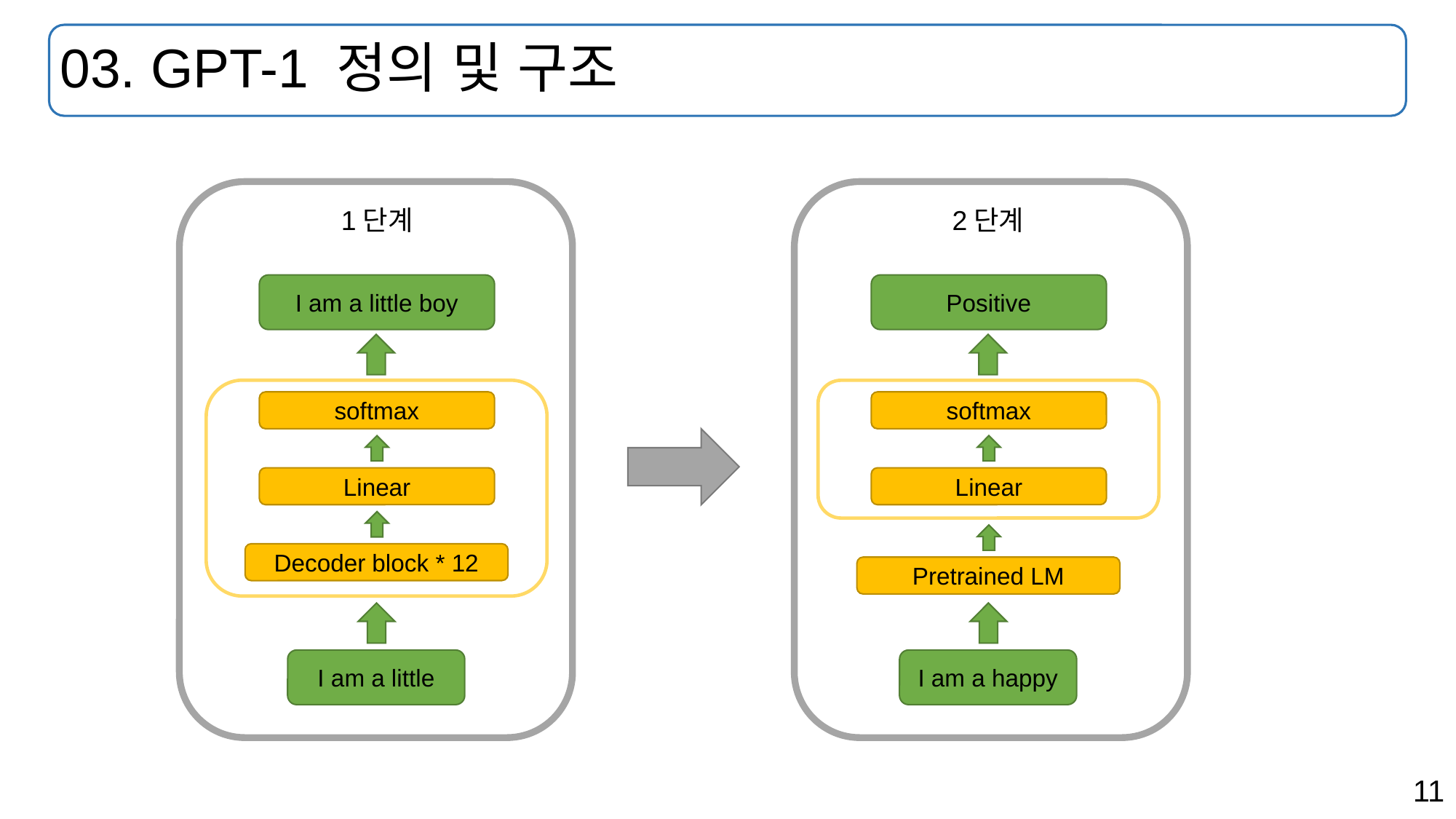

# 03. GPT-1 정의 및 구조

1단계
I am a little boy

softmax

Linear

Decoder block * 12

I am a little

2단계
Positive

softmax

Linear

Pretrained LM

I am a happy